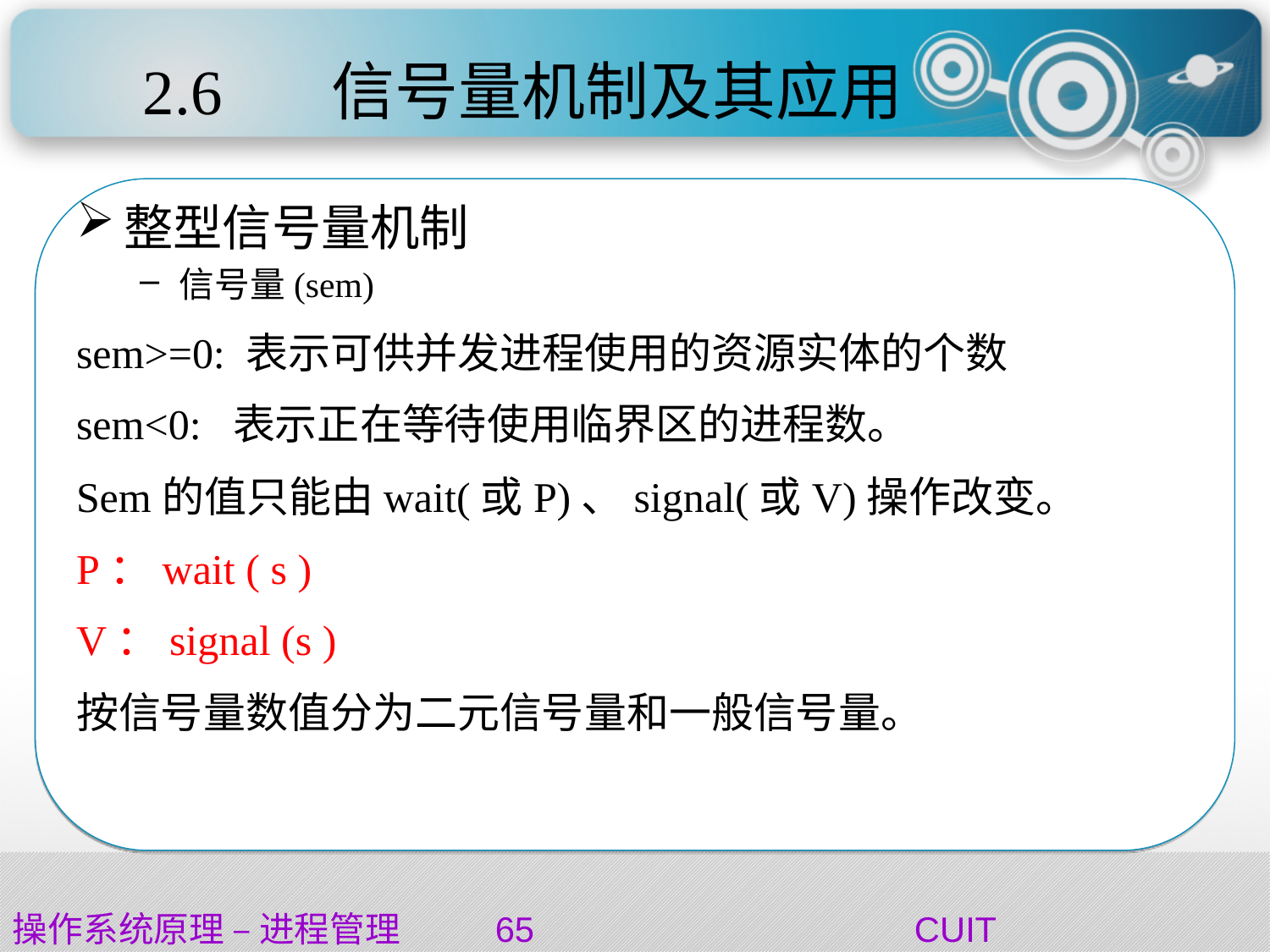

# 2.6	    信号量机制及其应用
整型信号量机制
信号量(sem)
sem>=0: 表示可供并发进程使用的资源实体的个数
sem<0:  表示正在等待使用临界区的进程数。
Sem的值只能由wait(或P)、signal(或V)操作改变。
P：wait ( s )
V：signal (s )
按信号量数值分为二元信号量和一般信号量。